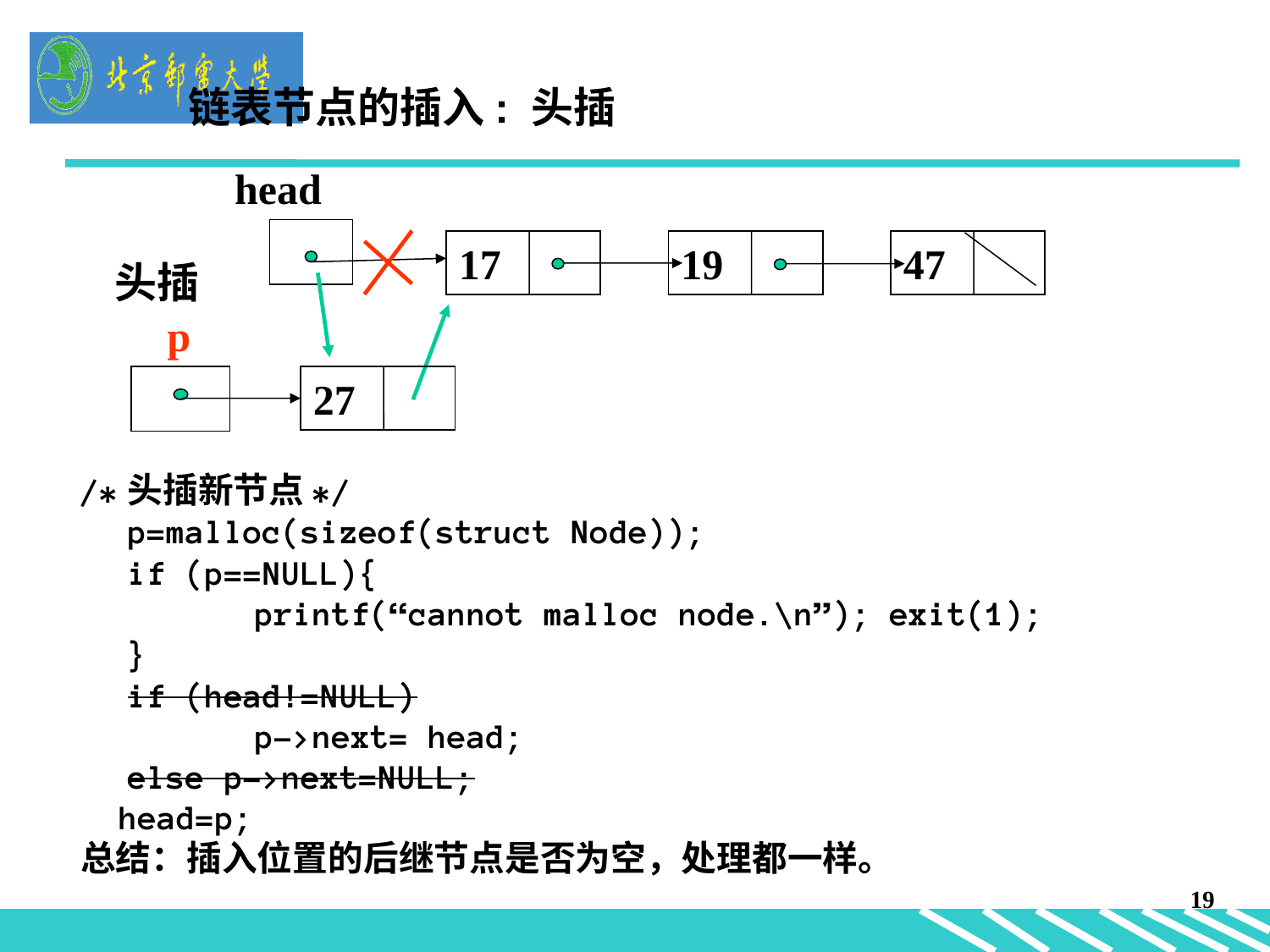

链表节点的插入: 头插
head

17

19

47

头插

   p

27

/*头插新节点*/
	p=malloc(sizeof(struct Node));
	if (p==NULL){
		printf(“cannot malloc node.\n”);	exit(1);
	}
	if (head!=NULL)
 		p->next= head;
	else p->next=NULL;
  head=p;
总结：插入位置的后继节点是否为空，处理都一样。
19